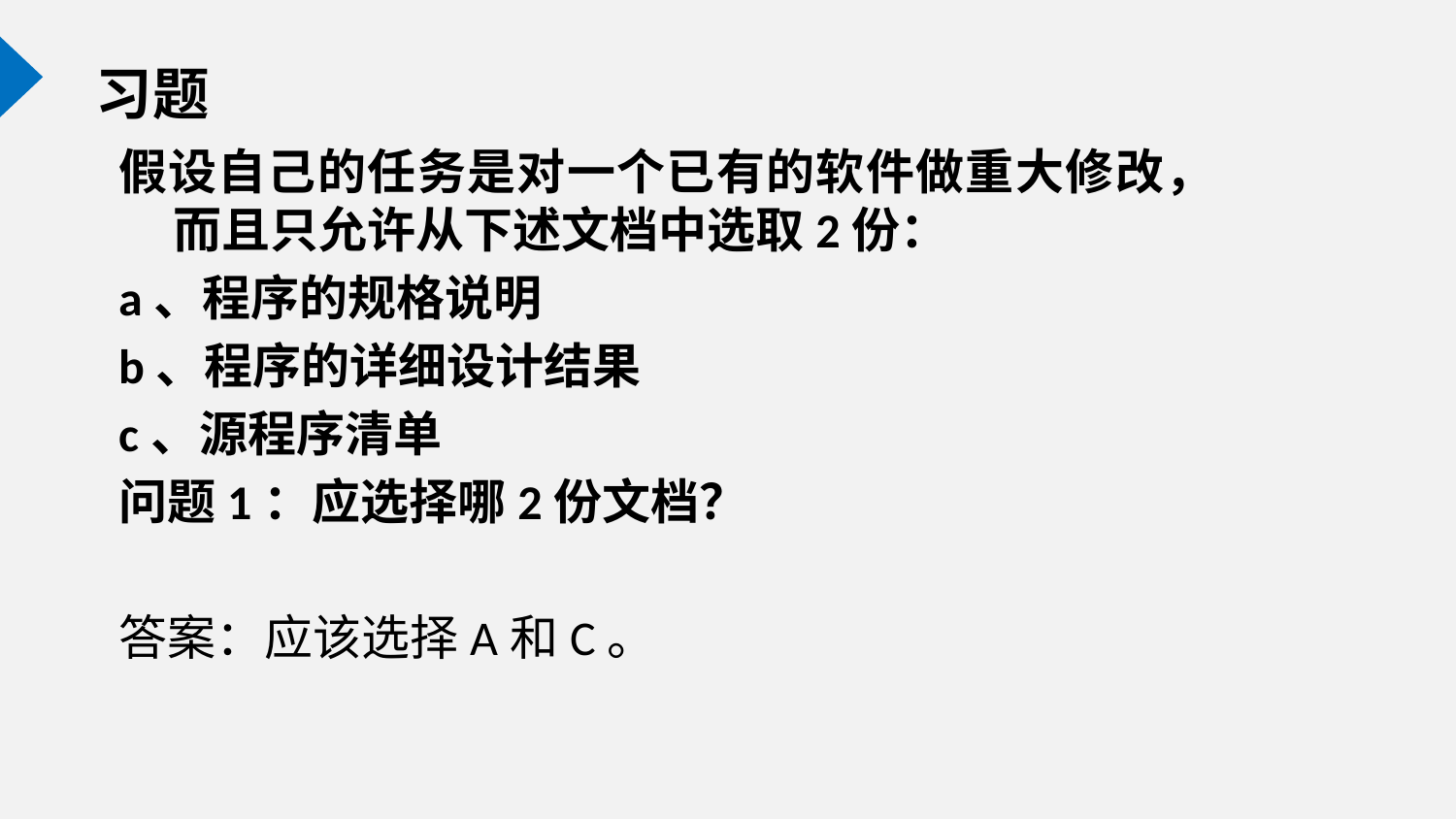

习题
假设自己的任务是对一个已有的软件做重大修改，而且只允许从下述文档中选取2份：
a、程序的规格说明
b、程序的详细设计结果
c、源程序清单
问题1：应选择哪2份文档？

答案：应该选择A和C。